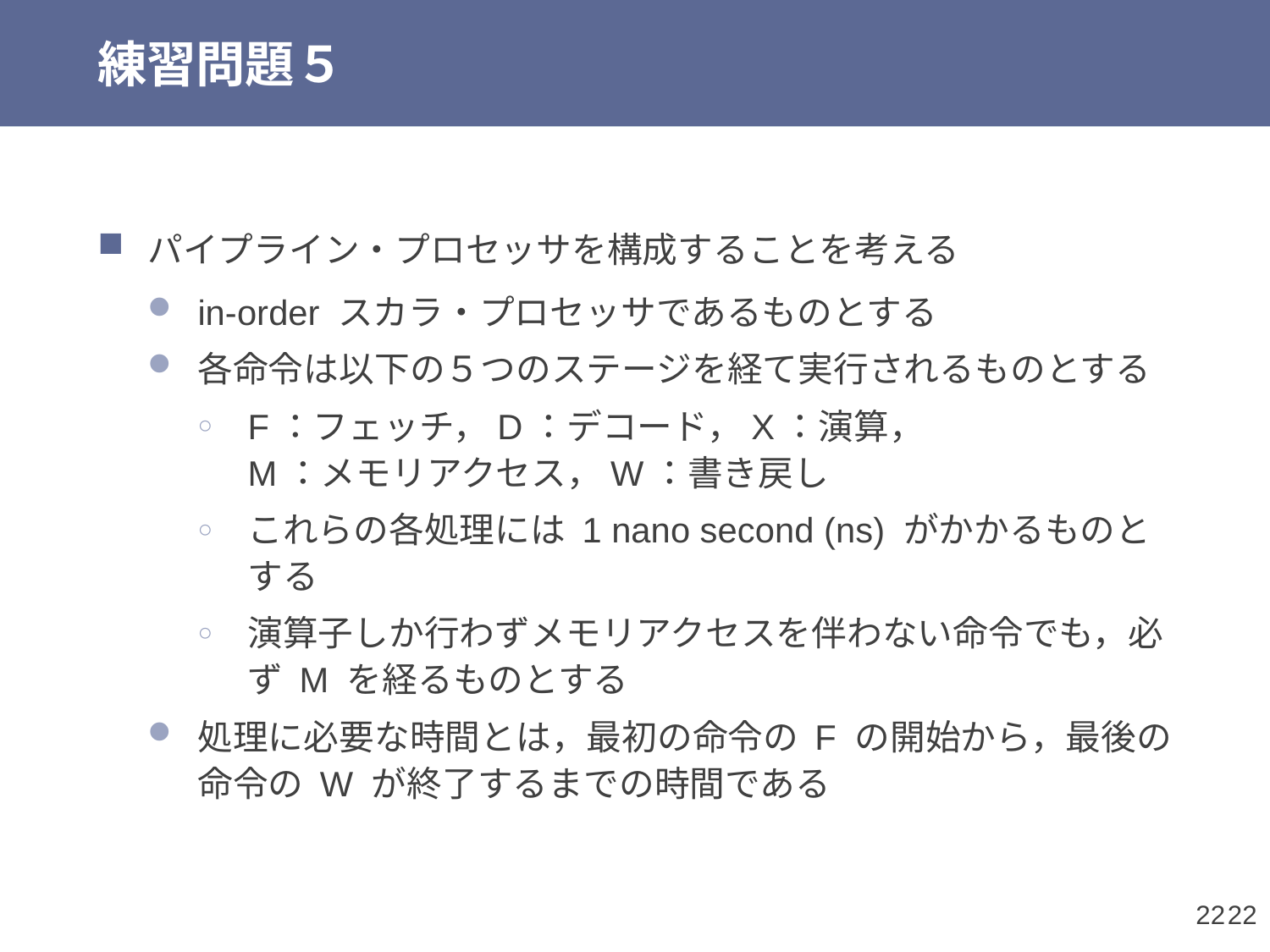

# 練習問題５
パイプライン・プロセッサを構成することを考える
in-order スカラ・プロセッサであるものとする
各命令は以下の５つのステージを経て実行されるものとする
F：フェッチ，D：デコード，X：演算，
M：メモリアクセス，W：書き戻し
これらの各処理には 1 nano second (ns) がかかるものとする
演算子しか行わずメモリアクセスを伴わない命令でも，必ず M を経るものとする
処理に必要な時間とは，最初の命令の F の開始から，最後の命令の W が終了するまでの時間である
22